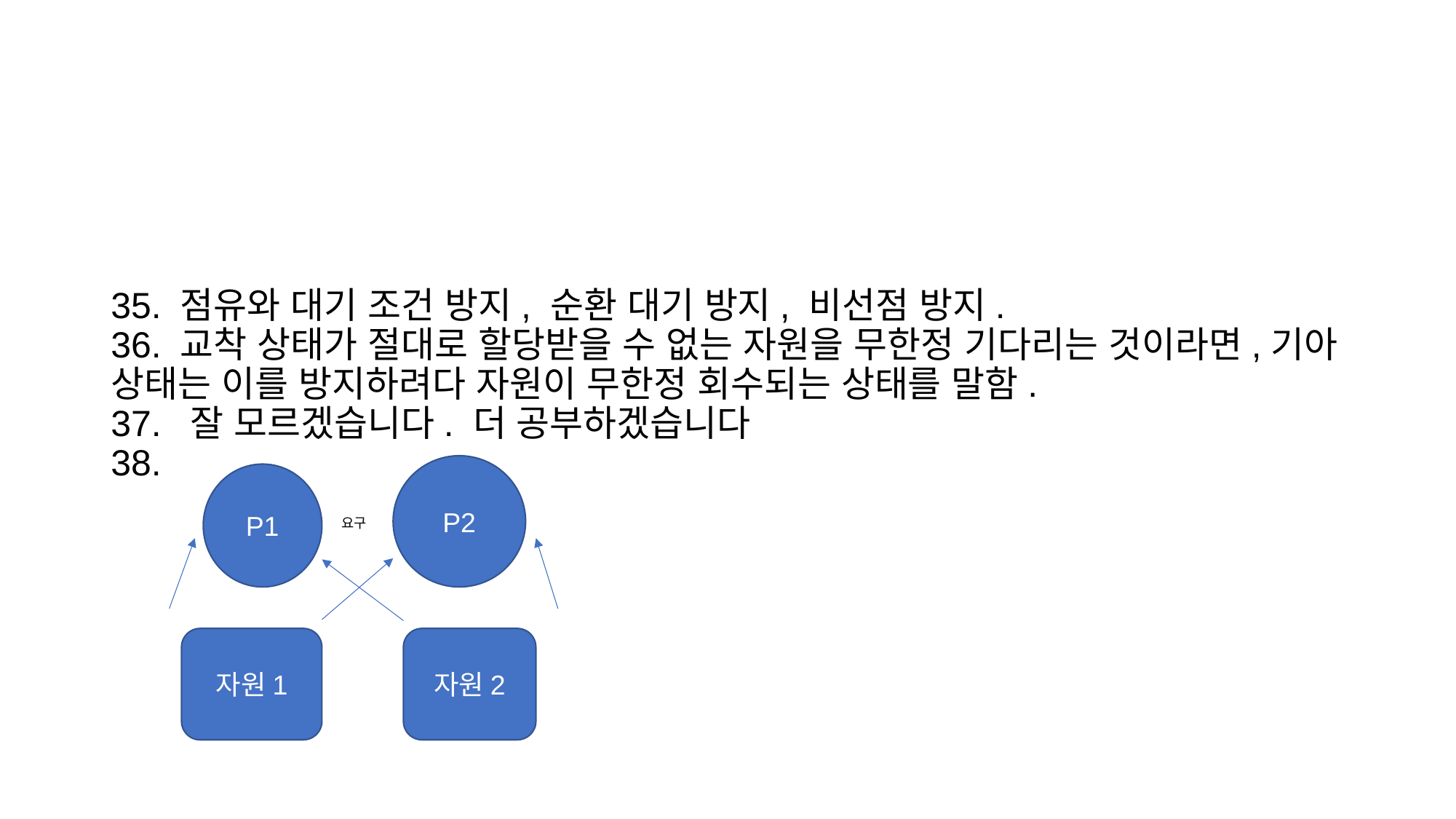

# 35. 점유와 대기 조건 방지, 순환 대기 방지, 비선점 방지. 36. 교착 상태가 절대로 할당받을 수 없는 자원을 무한정 기다리는 것이라면,기아 상태는 이를 방지하려다 자원이 무한정 회수되는 상태를 말함. 37.  잘 모르겠습니다. 더 공부하겠습니다 38.
P2
P1
요구
자원1
자원2